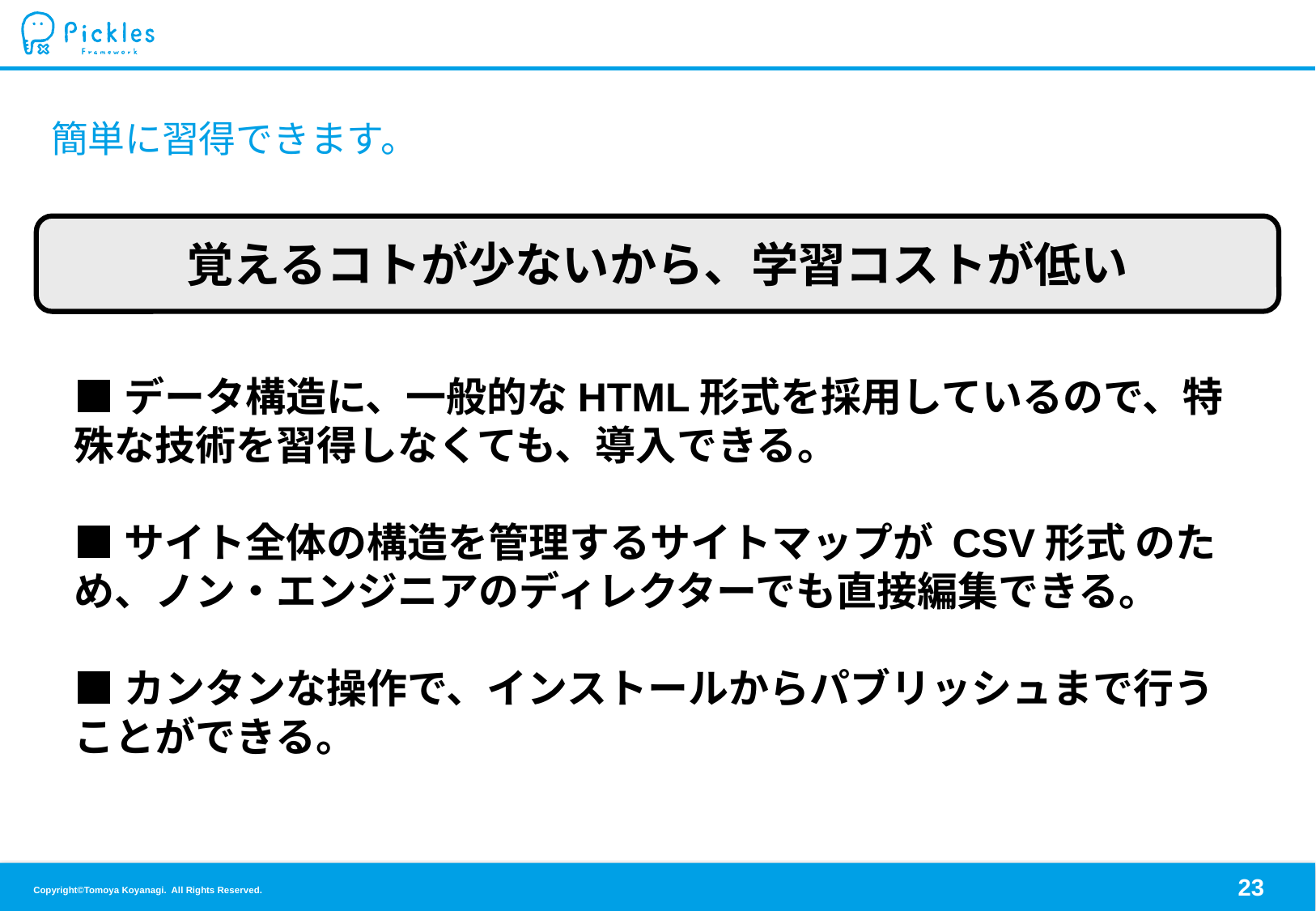

# 簡単に習得できます。
覚えるコトが少ないから、学習コストが低い
■データ構造に、一般的なHTML形式を採用しているので、特殊な技術を習得しなくても、導入できる。

■サイト全体の構造を管理するサイトマップが CSV形式 のため、ノン・エンジニアのディレクターでも直接編集できる。

■カンタンな操作で、インストールからパブリッシュまで行うことができる。
23